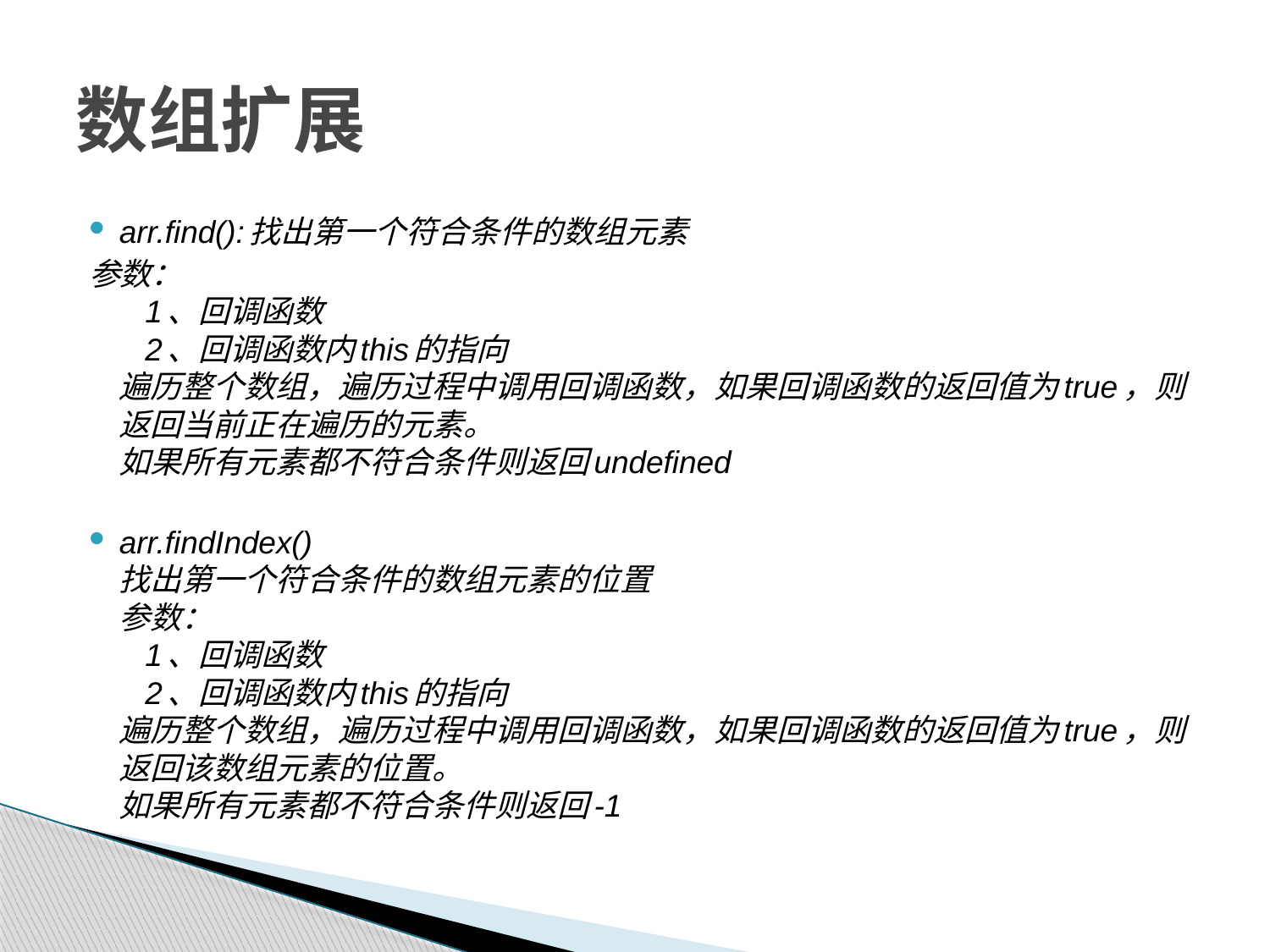

# 数组扩展
arr.find():找出第一个符合条件的数组元素
参数：
   1、回调函数
   2、回调函数内this的指向
遍历整个数组，遍历过程中调用回调函数，如果回调函数的返回值为true，则返回当前正在遍历的元素。
如果所有元素都不符合条件则返回undefined
arr.findIndex()
找出第一个符合条件的数组元素的位置
参数：
   1、回调函数
   2、回调函数内this的指向
遍历整个数组，遍历过程中调用回调函数，如果回调函数的返回值为true，则返回该数组元素的位置。
如果所有元素都不符合条件则返回-1